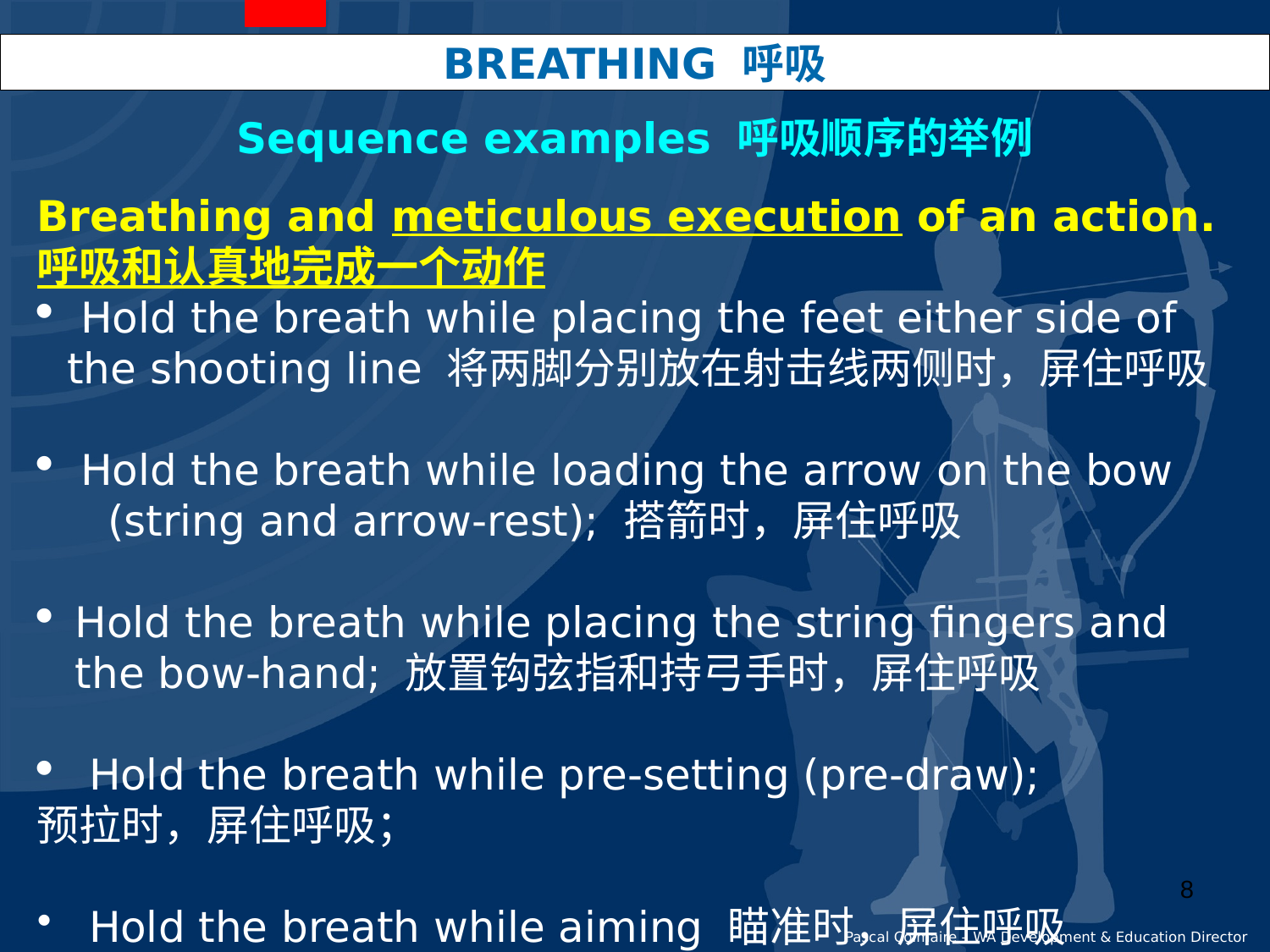

BREATHING 呼吸
Sequence examples 呼吸顺序的举例
Breathing and meticulous execution of an action.
呼吸和认真地完成一个动作
 Hold the breath while placing the feet either side of the shooting line 将两脚分别放在射击线两侧时，屏住呼吸

 Hold the breath while loading the arrow on the bow
   (string and arrow-rest); 搭箭时，屏住呼吸

Hold the breath while placing the string fingers and the bow-hand; 放置钩弦指和持弓手时，屏住呼吸

 Hold the breath while pre-setting (pre-draw);
预拉时，屏住呼吸；

 Hold the breath while aiming 瞄准时，屏住呼吸
8
Pascal Colmaire – WA Development & Education Director